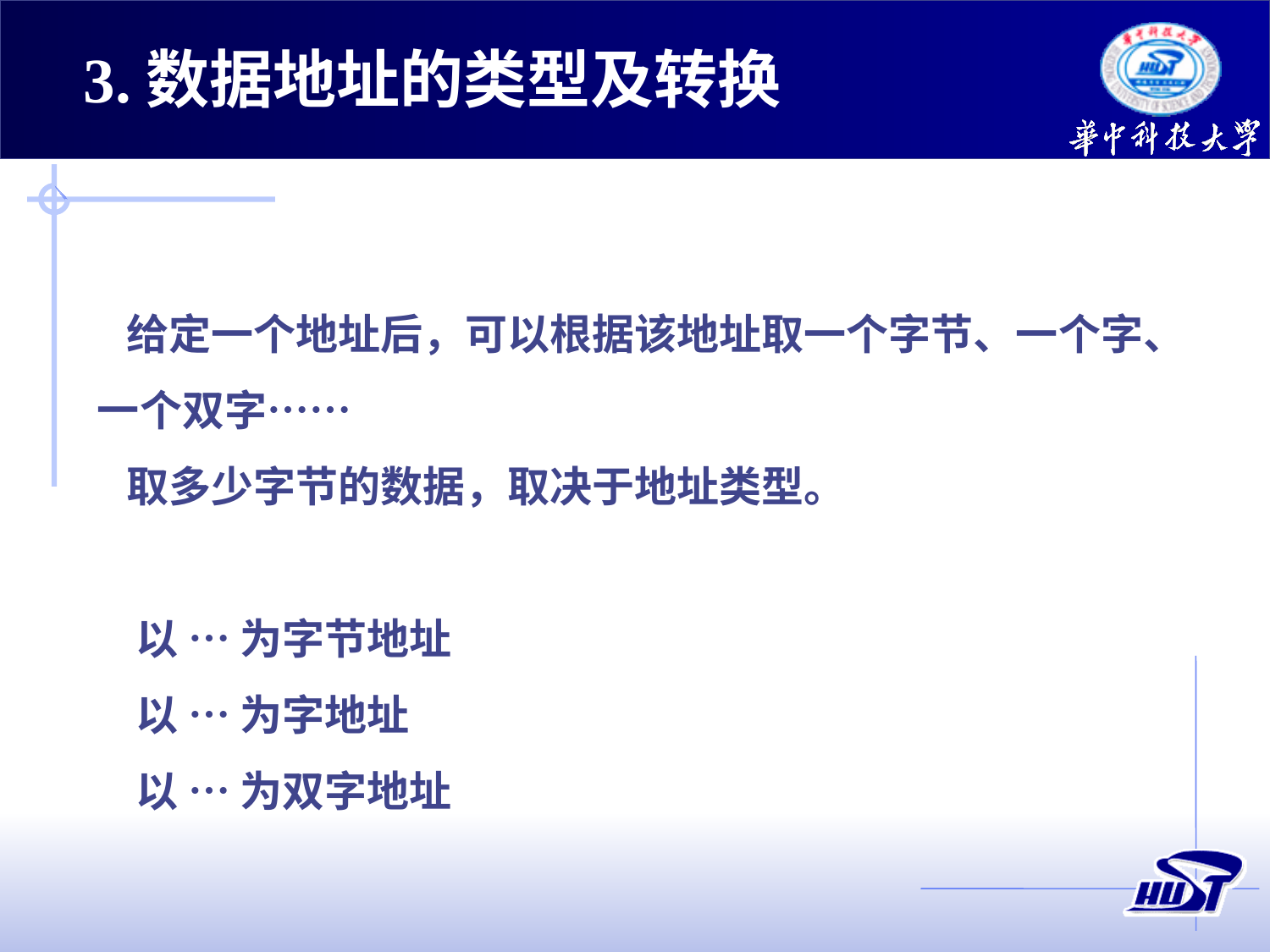

3.数据地址的类型及转换
  给定一个地址后，可以根据该地址取一个字节、一个字、一个双字……
  取多少字节的数据，取决于地址类型。

   以 … 为字节地址
   以 … 为字地址
   以 … 为双字地址